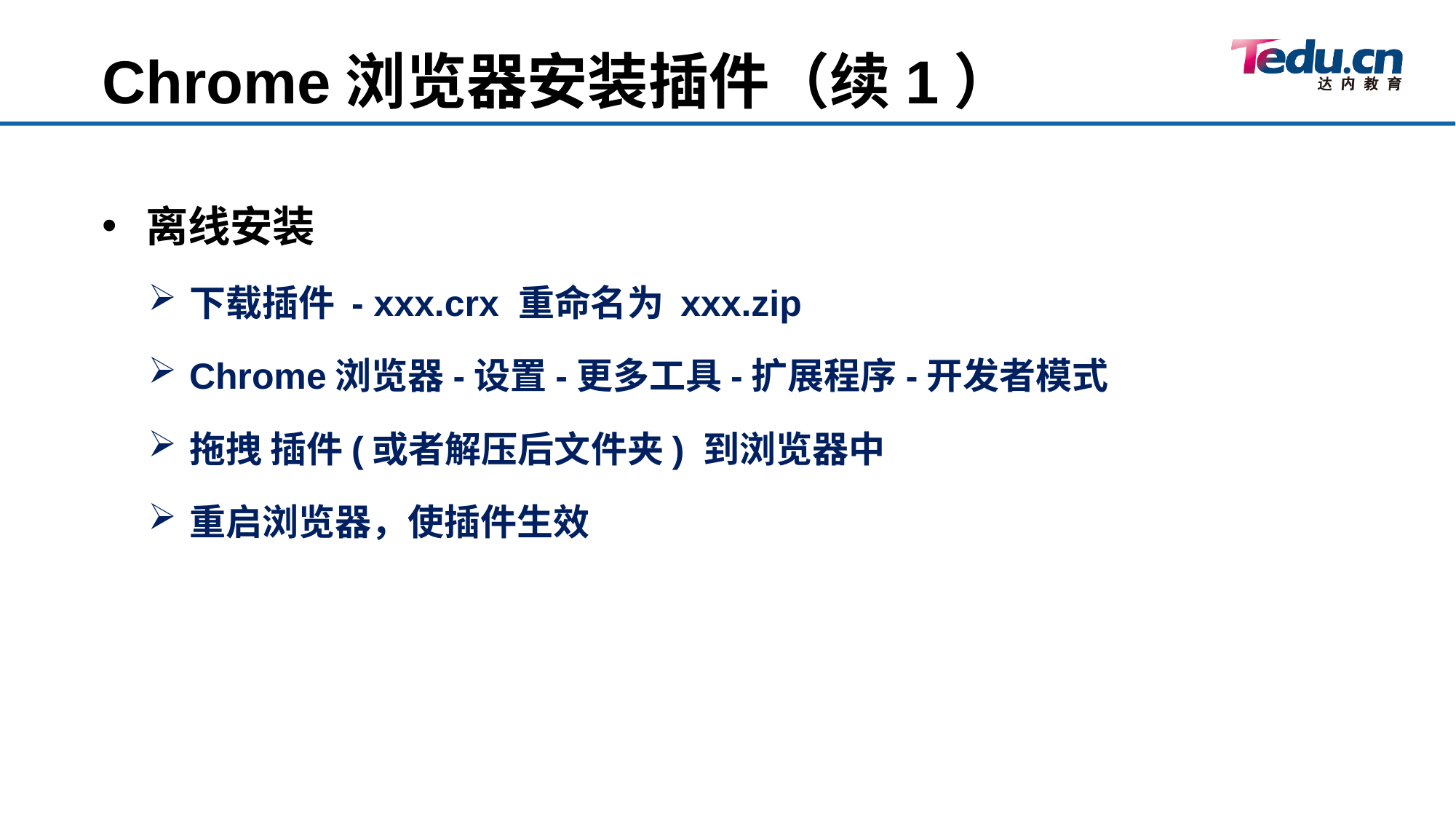

Chrome浏览器安装插件（续1）
离线安装
下载插件 - xxx.crx 重命名为 xxx.zip
Chrome浏览器-设置-更多工具-扩展程序-开发者模式
拖拽 插件(或者解压后文件夹) 到浏览器中
重启浏览器，使插件生效